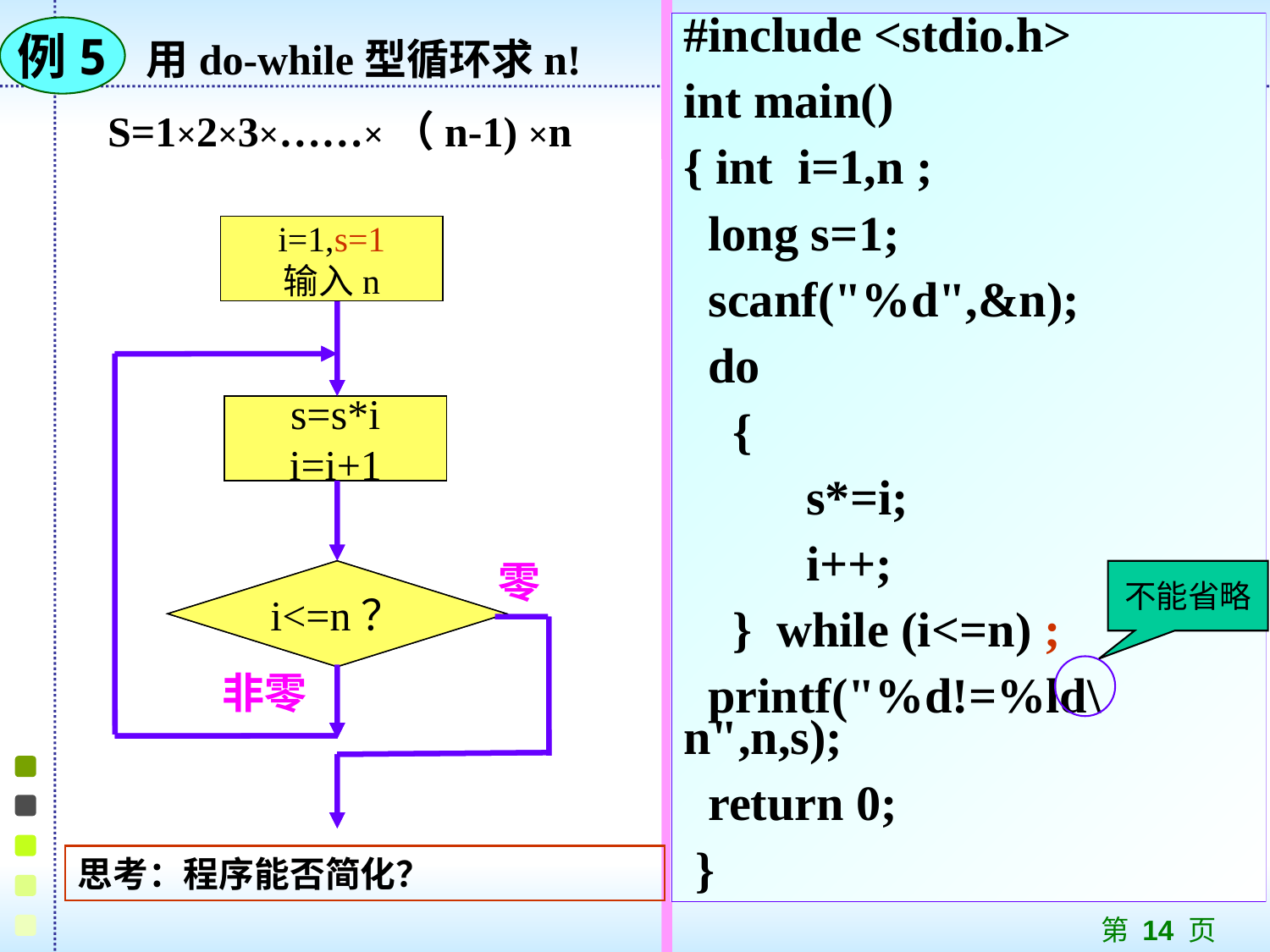

#include <stdio.h>
int main()
{ int  i=1,n ;
  long s=1;
  scanf("%d",&n);
  do
    {
          s*=i;
          i++;
    }  while (i<=n) ;
  printf("%d!=%ld\n",n,s);
  return 0;
 }
例5
   用do-while型循环求n!
S=1×2×3×……×（n-1) ×n
i=1,s=1
输入n

语句
s=s*i
i=i+1

零
表达式=0？
i<=n？

非零

不能省略

思考：程序能否简化？
第 14 页